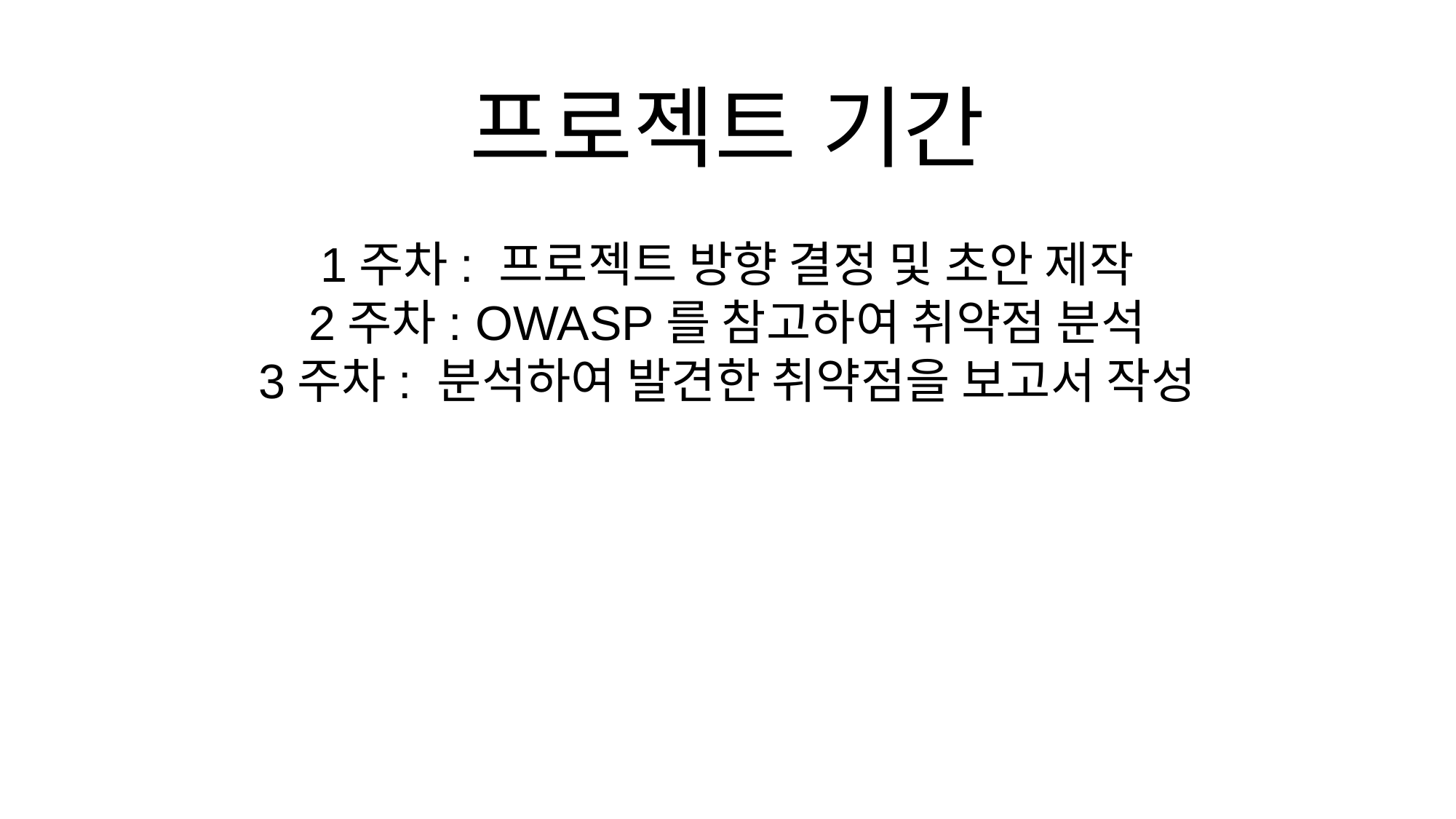

# 프로젝트 기간
1주차: 프로젝트 방향 결정 및 초안 제작
2주차: OWASP를 참고하여 취약점 분석
3주차: 분석하여 발견한 취약점을 보고서 작성